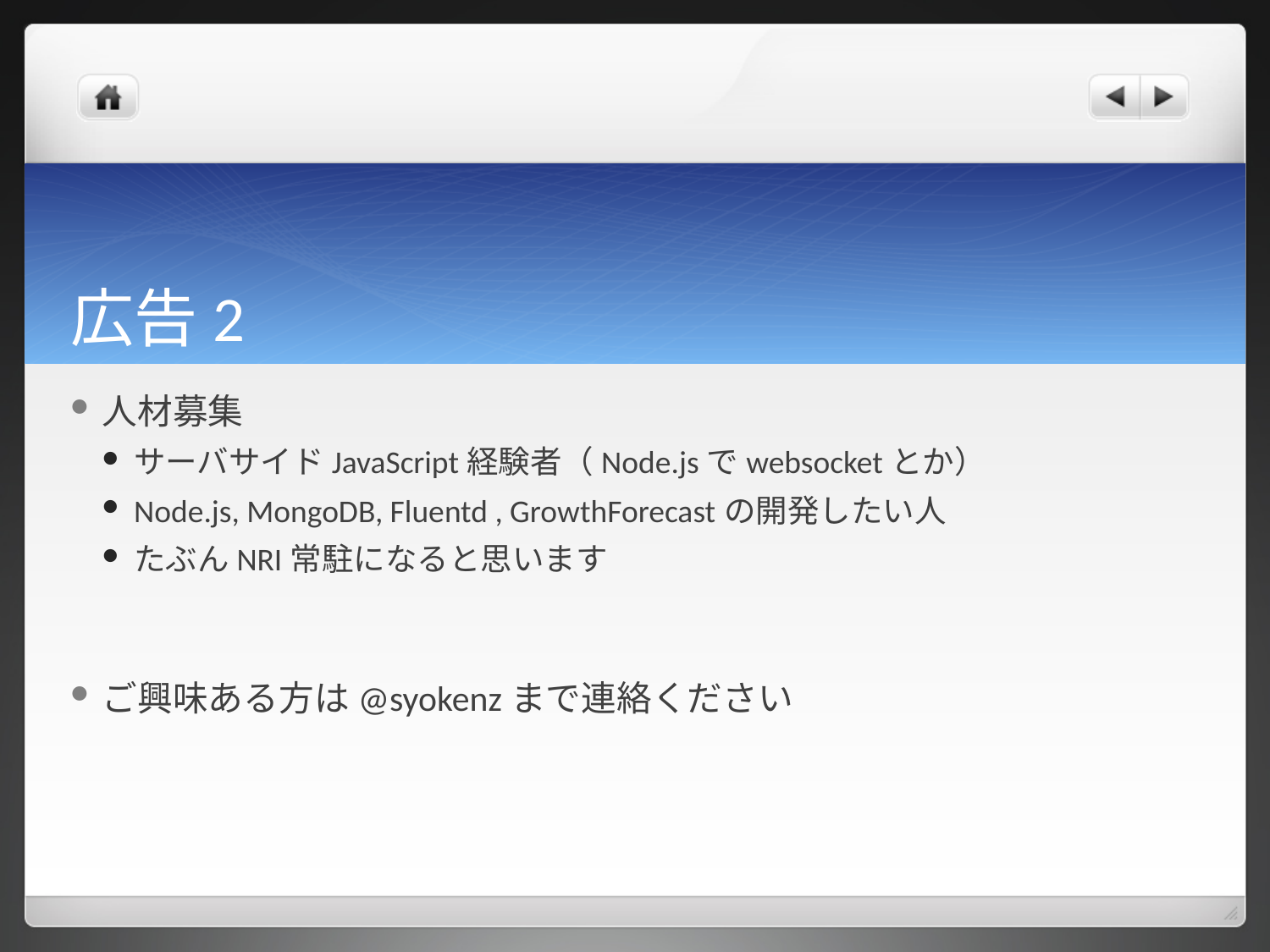

# 広告2
人材募集
サーバサイドJavaScript経験者（Node.jsでwebsocketとか）
Node.js, MongoDB, Fluentd , GrowthForecastの開発したい人
たぶんNRI常駐になると思います

ご興味ある方は@syokenzまで連絡ください